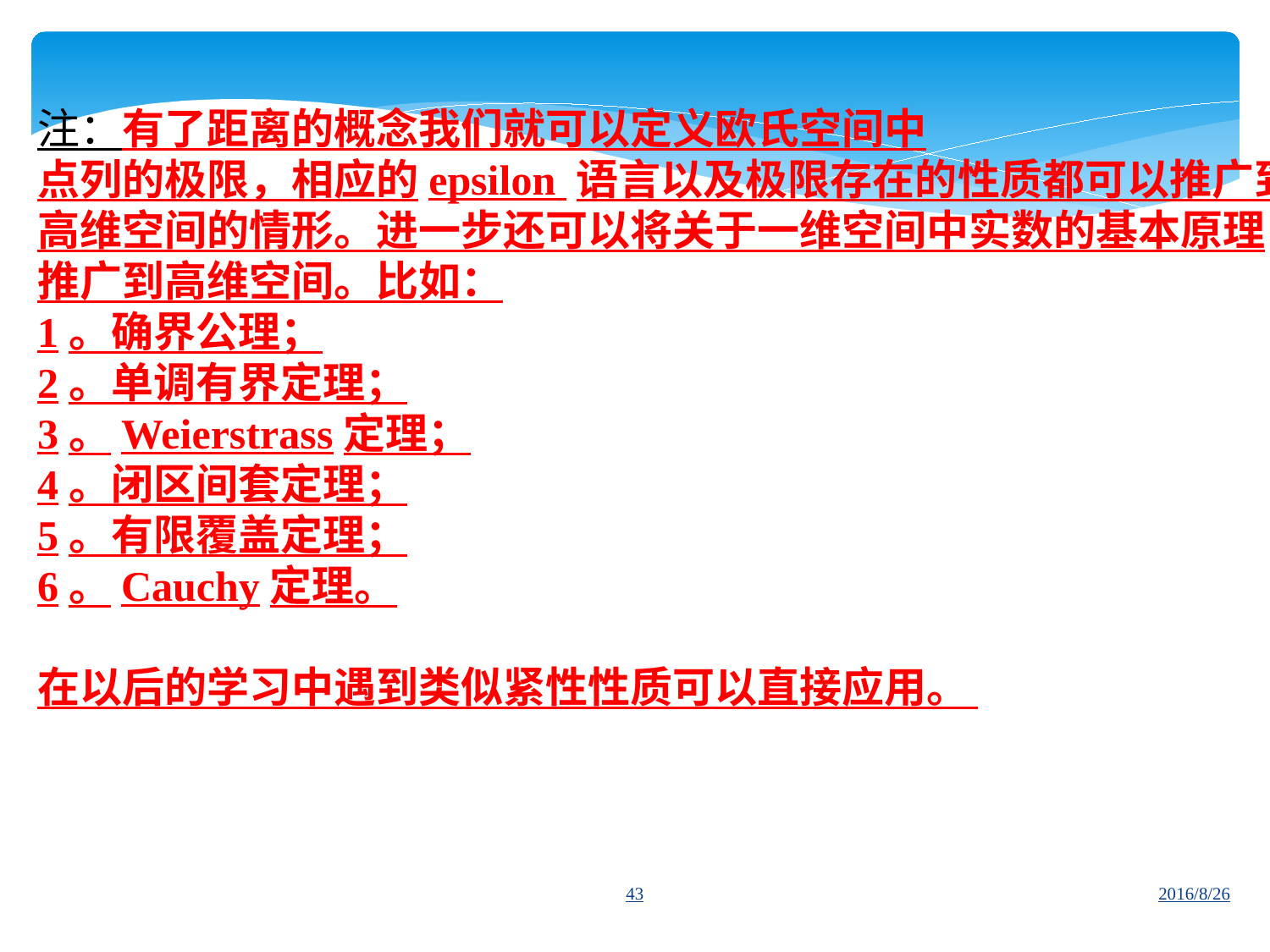

注：有了距离的概念我们就可以定义欧氏空间中
点列的极限，相应的epsilon 语言以及极限存在的性质都可以推广到
高维空间的情形。进一步还可以将关于一维空间中实数的基本原理
推广到高维空间。比如：
1。确界公理；
2。单调有界定理；
3。Weierstrass定理；
4。闭区间套定理；
5。有限覆盖定理；
6。Cauchy定理。

在以后的学习中遇到类似紧性性质可以直接应用。
43
2016/8/26